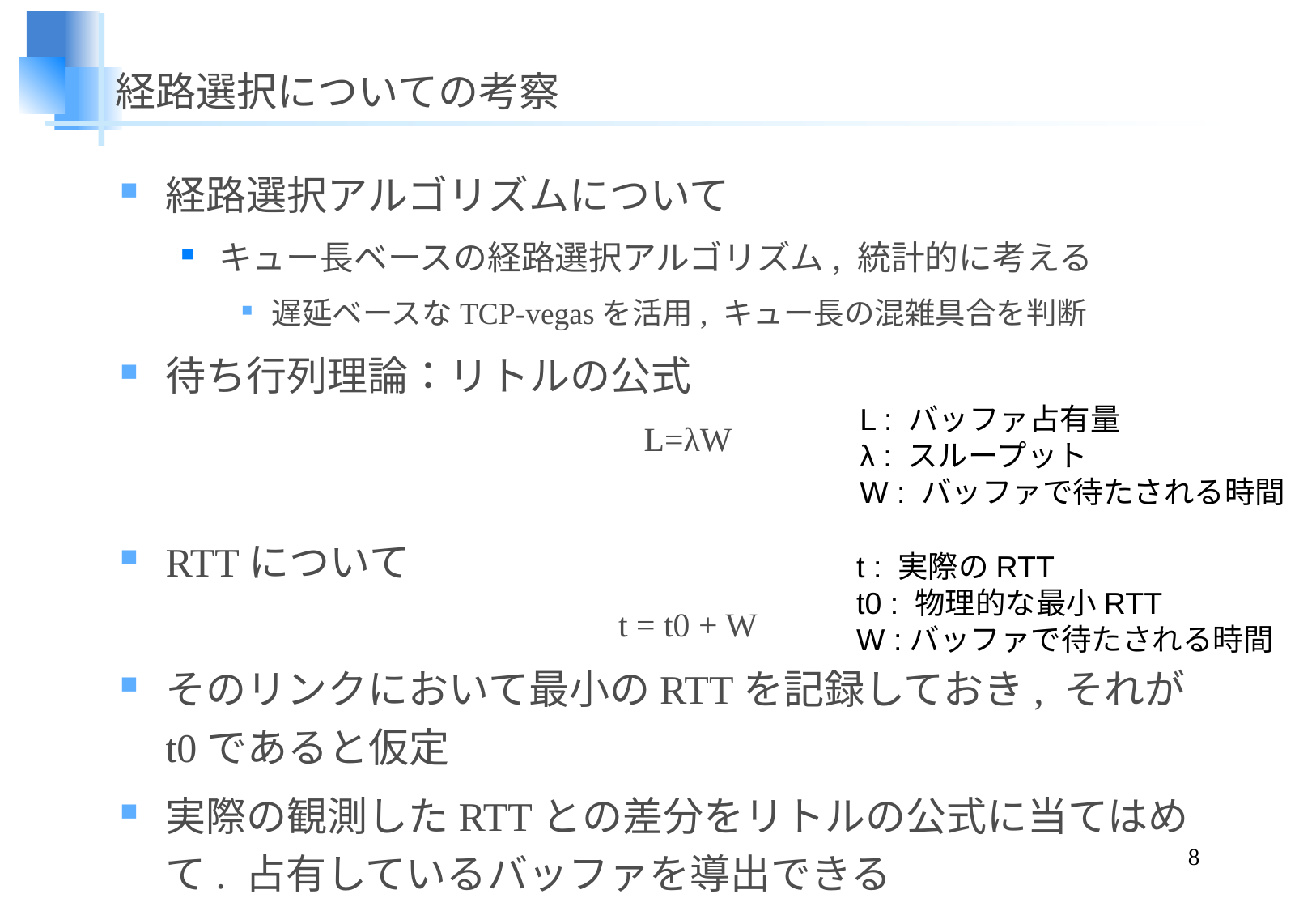

# 経路選択についての考察
経路選択アルゴリズムについて
キュー長ベースの経路選択アルゴリズム, 統計的に考える
遅延ベースなTCP-vegasを活用, キュー長の混雑具合を判断
待ち行列理論：リトルの公式
L=λW

RTTについて
t = t0 + W
そのリンクにおいて最小のRTTを記録しておき, それがt0であると仮定
実際の観測したRTTとの差分をリトルの公式に当てはめて. 占有しているバッファを導出できる
L : バッファ占有量
λ : スループット
W : バッファで待たされる時間
t : 実際のRTT
t0 : 物理的な最小RTT
W :バッファで待たされる時間
8